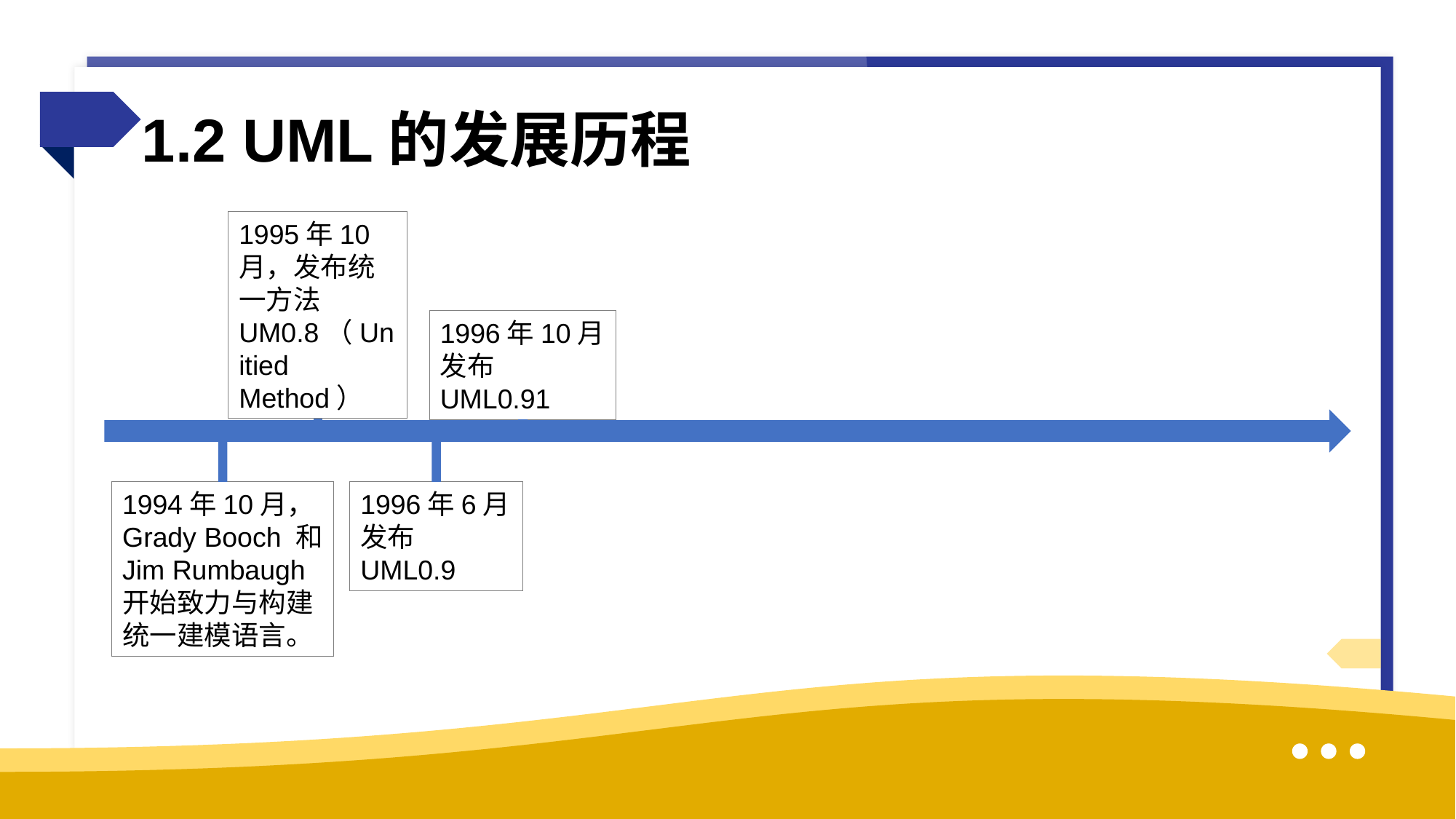

1.2 UML的发展历程
1995年10月，发布统一方法UM0.8（Unitied Method）
1996年10月发布UML0.91

1994年10月，Grady Booch 和 Jim Rumbaugh开始致力与构建统一建模语言。
1996年6月发布UML0.9